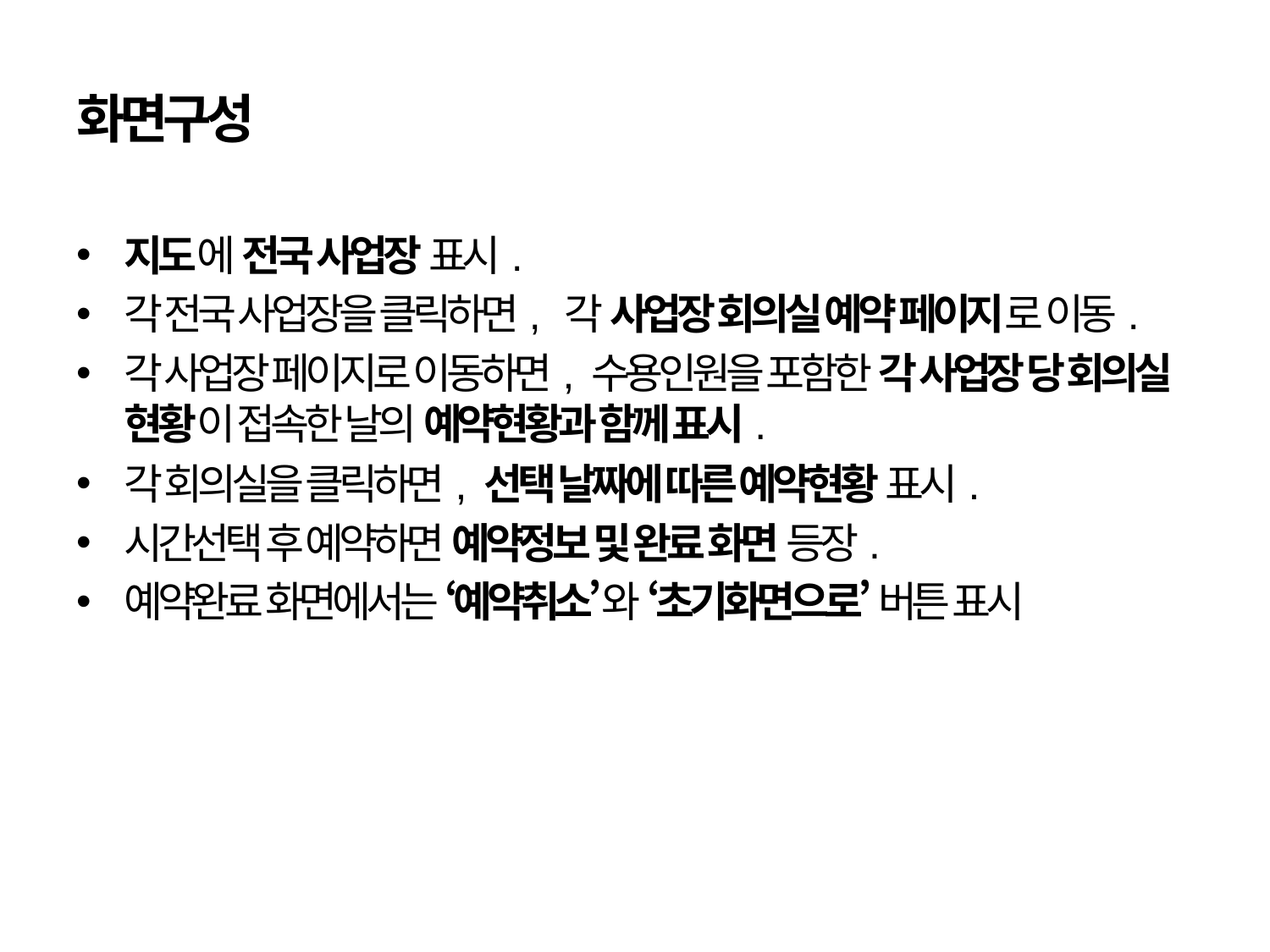

# 화면구성
지도에 전국 사업장 표시.
각 전국 사업장을 클릭하면,  각 사업장 회의실 예약 페이지로 이동.
각 사업장 페이지로 이동하면, 수용인원을 포함한 각 사업장 당 회의실 현황이 접속한 날의 예약현황과 함께 표시.
각 회의실을 클릭하면, 선택 날짜에 따른 예약현황 표시.
시간선택 후 예약하면 예약정보 및 완료 화면 등장.
예약완료 화면에서는 ‘예약취소’와 ‘초기화면으로’ 버튼 표시